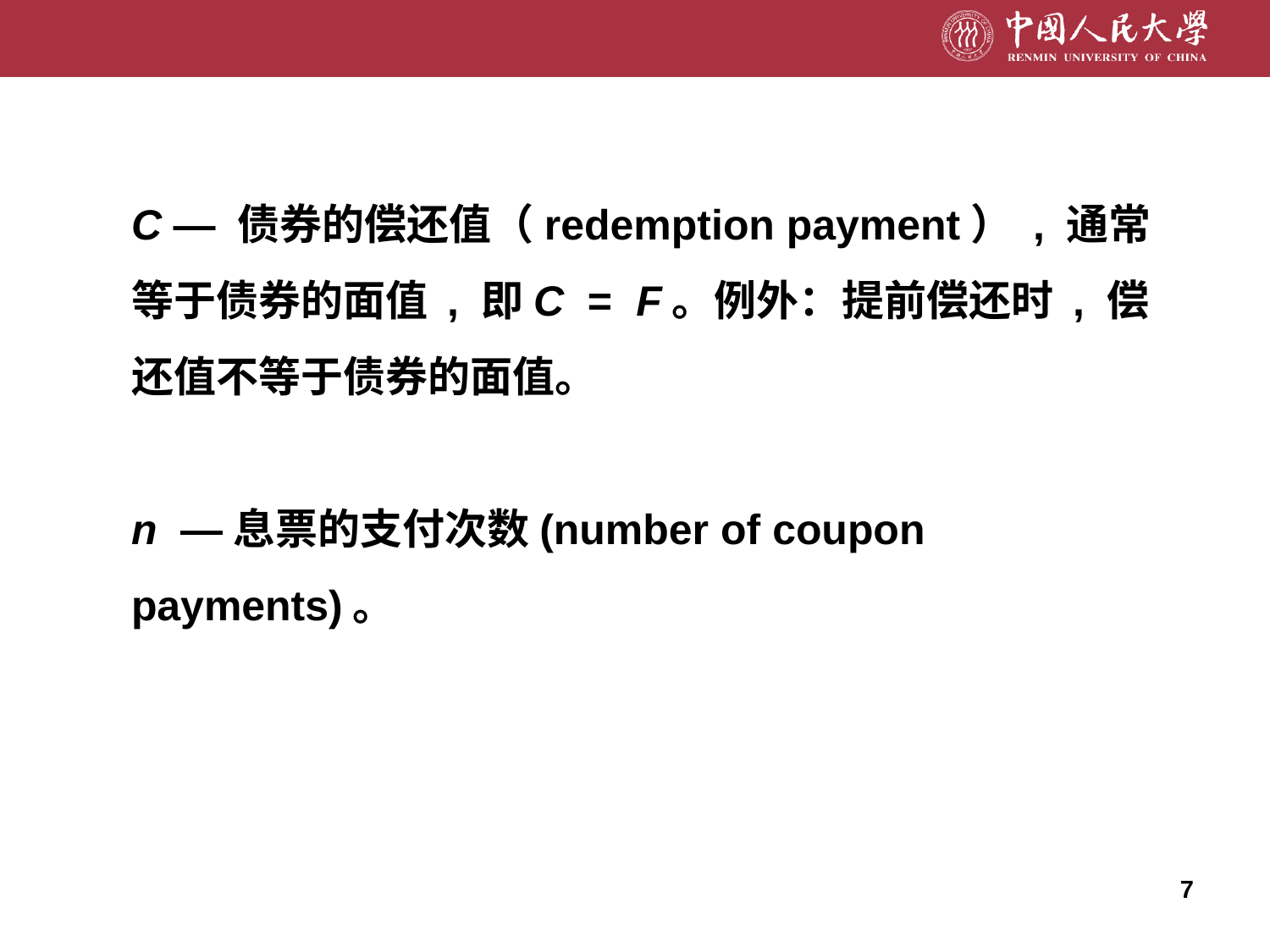

C — 债券的偿还值（redemption payment） , 通常等于债券的面值 , 即C  =  F。例外：提前偿还时 , 偿还值不等于债券的面值。

n  —息票的支付次数(number of coupon payments)。

7